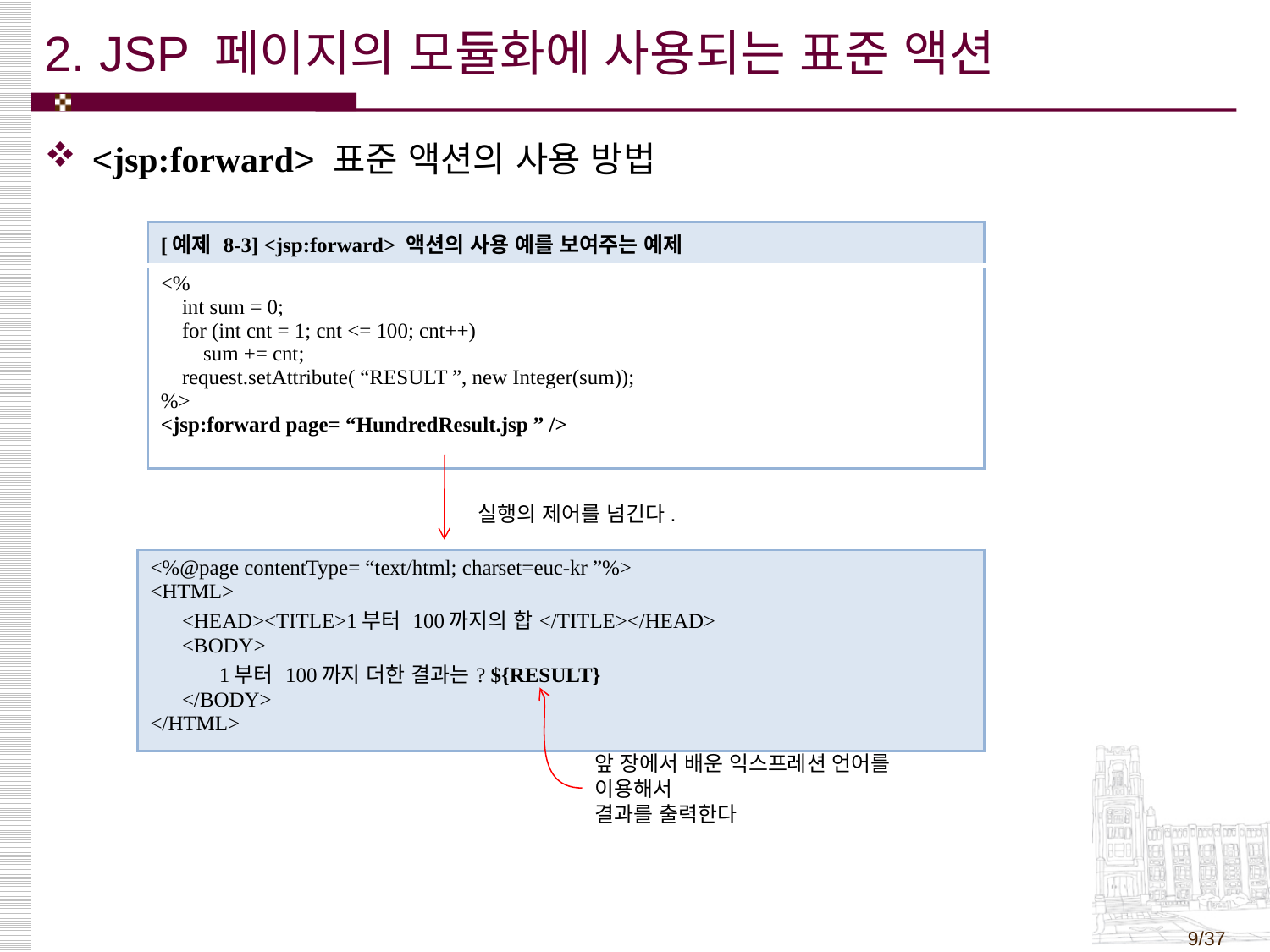

# 2. JSP 페이지의 모듈화에 사용되는 표준 액션
<jsp:forward> 표준 액션의 사용 방법

| [예제 8-3] <jsp:forward> 액션의 사용 예를 보여주는 예제 |
| --- |
| <% int sum = 0; for (int cnt = 1; cnt <= 100; cnt++) sum += cnt; request.setAttribute( “RESULT ”, new Integer(sum)); %> <jsp:forward page= “HundredResult.jsp ” /> |
실행의 제어를 넘긴다.
| <%@page contentType= “text/html; charset=euc-kr ”%> <HTML> <HEAD><TITLE>1부터 100까지의 합</TITLE></HEAD> <BODY> 1부터 100까지 더한 결과는? ${RESULT} </BODY> </HTML> |
| --- |
앞 장에서 배운 익스프레션 언어를 이용해서
결과를 출력한다